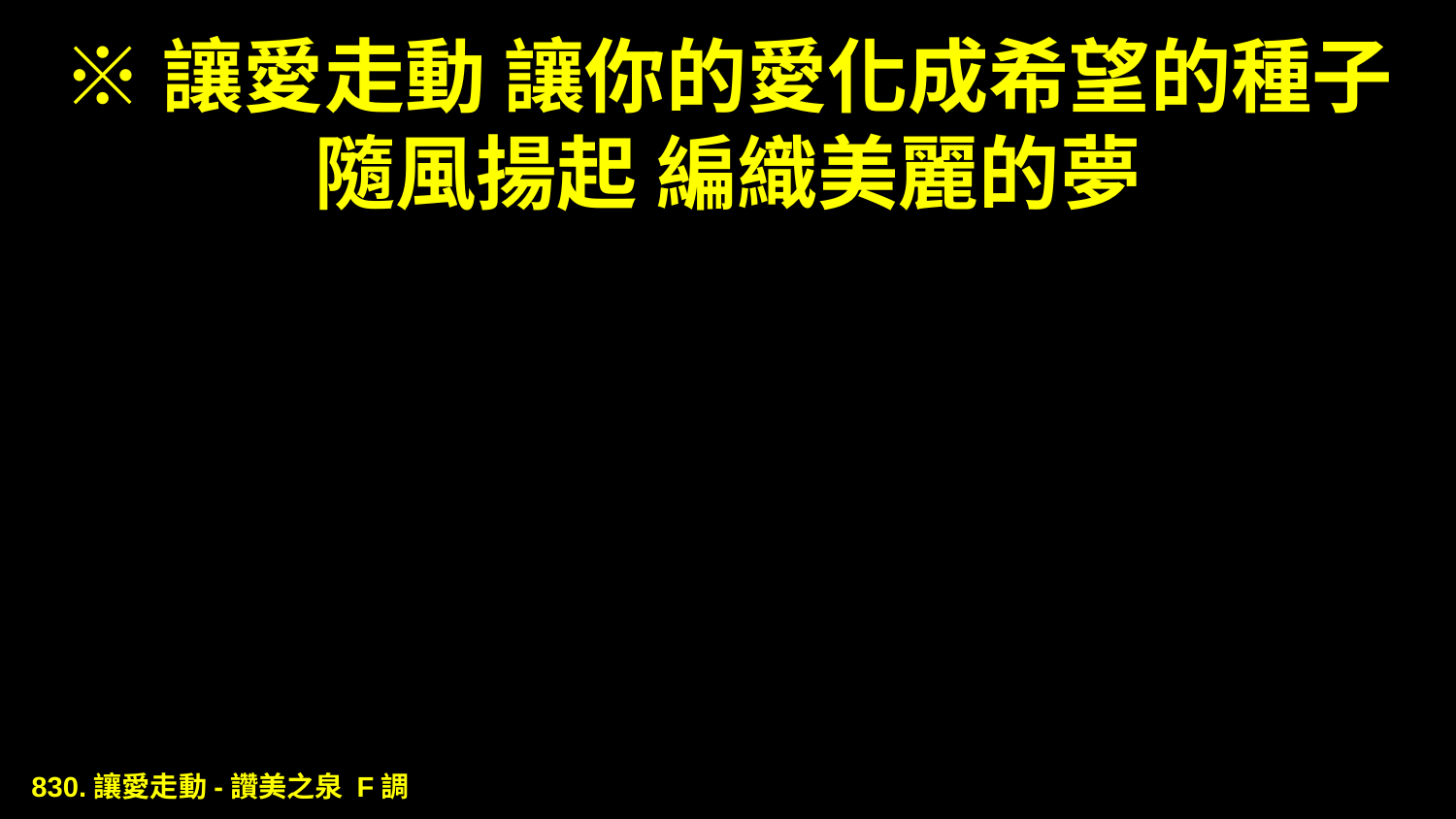

# ※讓愛走動 讓你的愛化成希望的種子 隨風揚起 編織美麗的夢
830.讓愛走動-讚美之泉 F調